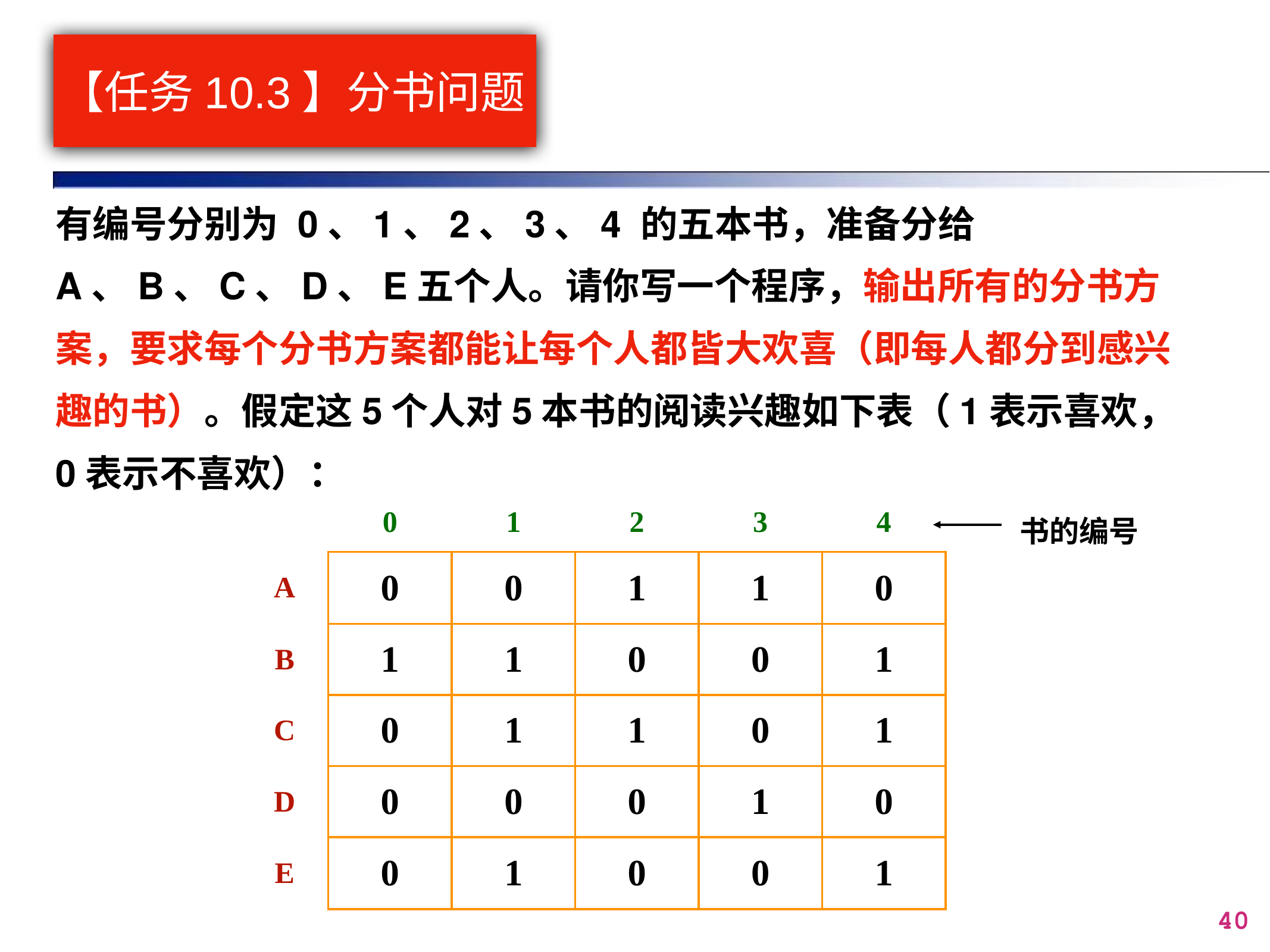

# 【任务10.3】分书问题
有编号分别为 0、1、2、3、4 的五本书，准备分给A、B、C、D、E五个人。请你写一个程序，输出所有的分书方案，要求每个分书方案都能让每个人都皆大欢喜（即每人都分到感兴趣的书）。假定这5个人对5本书的阅读兴趣如下表（1表示喜欢，0表示不喜欢）：
|  | 0 | 1 | 2 | 3 | 4 |
| --- | --- | --- | --- | --- | --- |
| A | 0 | 0 | 1 | 1 | 0 |
| B | 1 | 1 | 0 | 0 | 1 |
| C | 0 | 1 | 1 | 0 | 1 |
| D | 0 | 0 | 0 | 1 | 0 |
| E | 0 | 1 | 0 | 0 | 1 |
书的编号
40